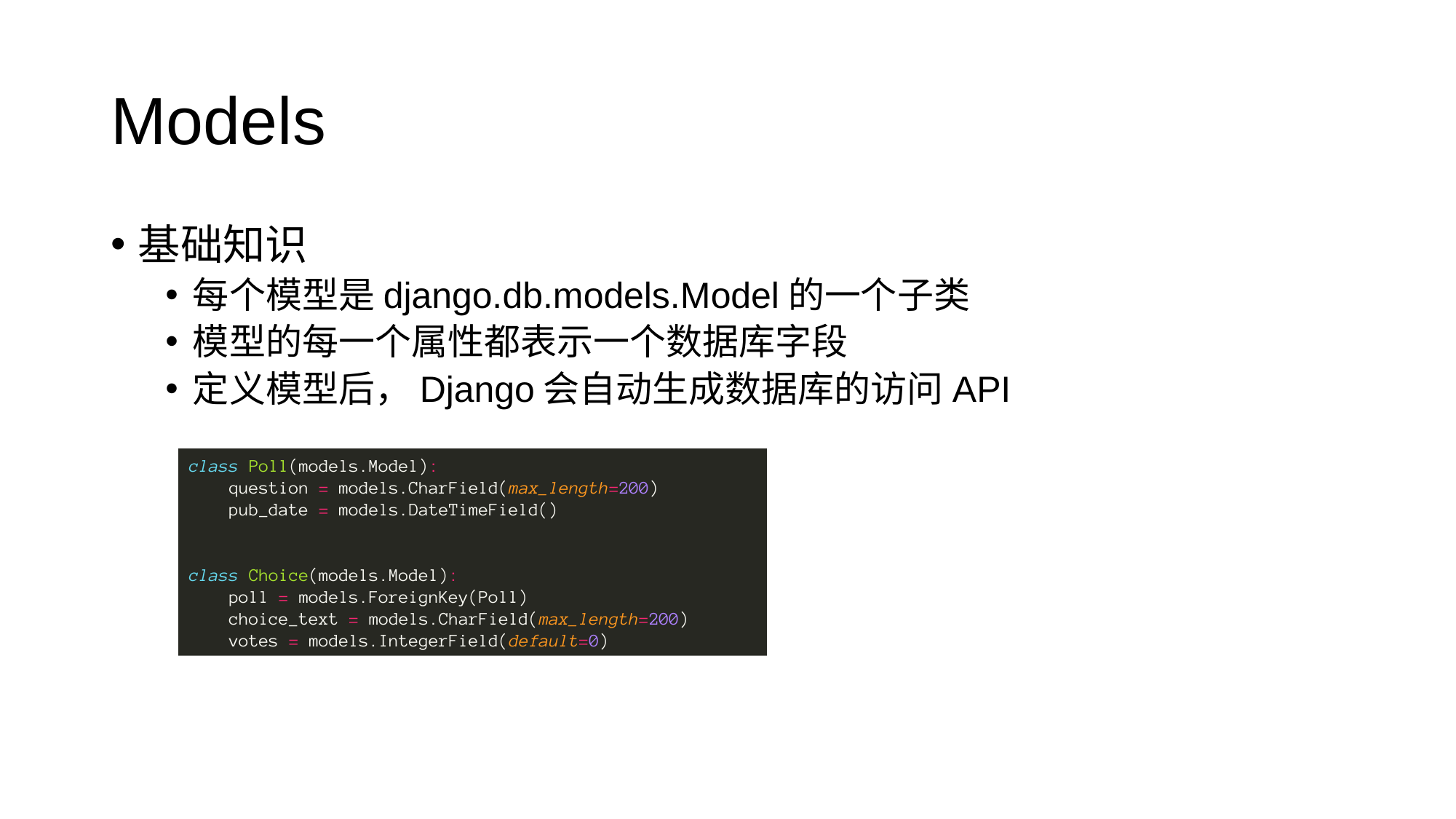

# Models
基础知识
每个模型是django.db.models.Model的一个子类
模型的每一个属性都表示一个数据库字段
定义模型后，Django会自动生成数据库的访问API

class Poll(models.Model):
    question = models.CharField(max_length=200)
    pub_date = models.DateTimeField()
class Choice(models.Model):
    poll = models.ForeignKey(Poll)
    choice_text = models.CharField(max_length=200)
    votes = models.IntegerField(default=0)